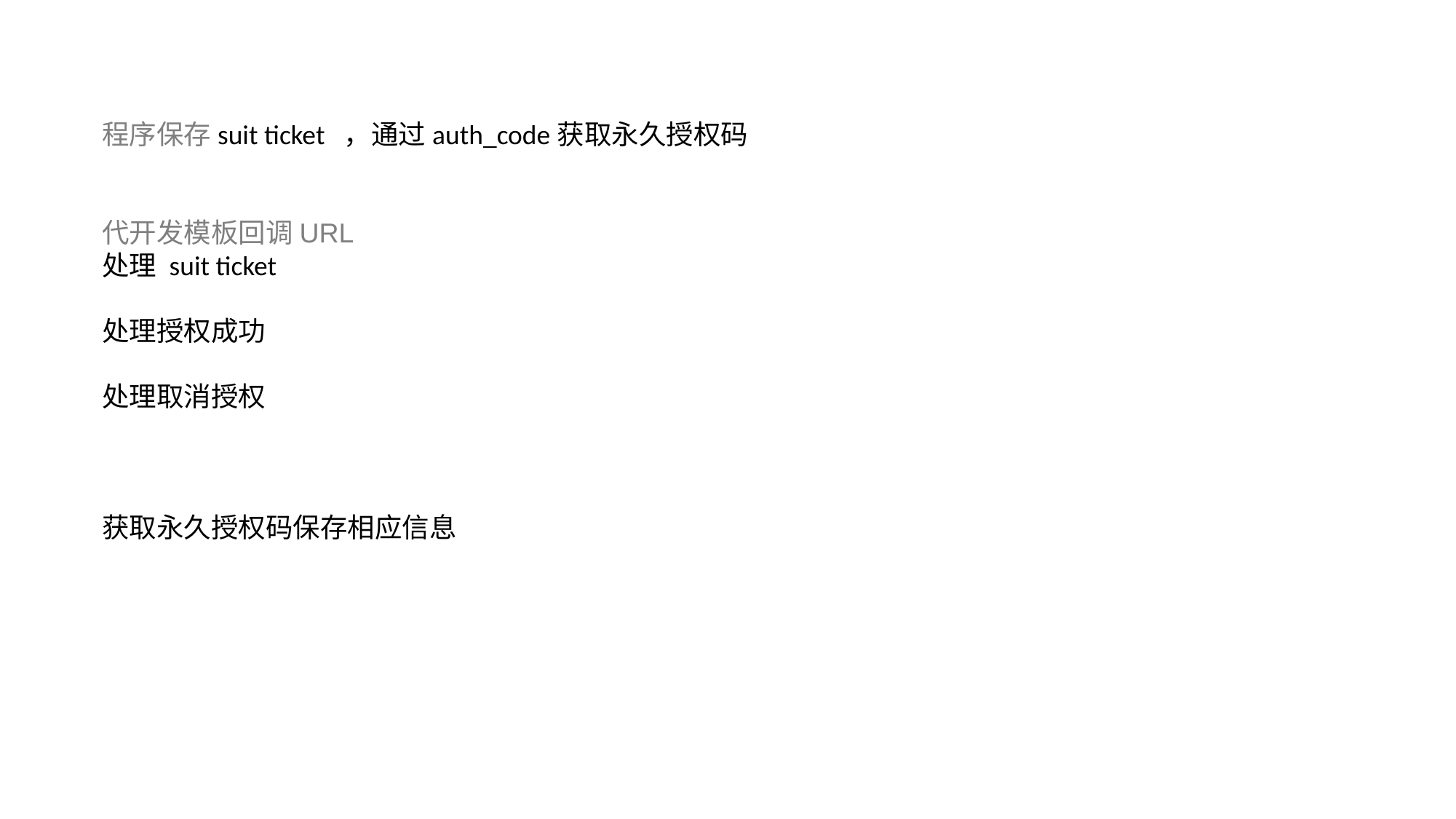

程序保存suit ticket  ，通过auth_code获取永久授权码

代开发模板回调URL
处理 suit ticket

处理授权成功

处理取消授权

获取永久授权码保存相应信息